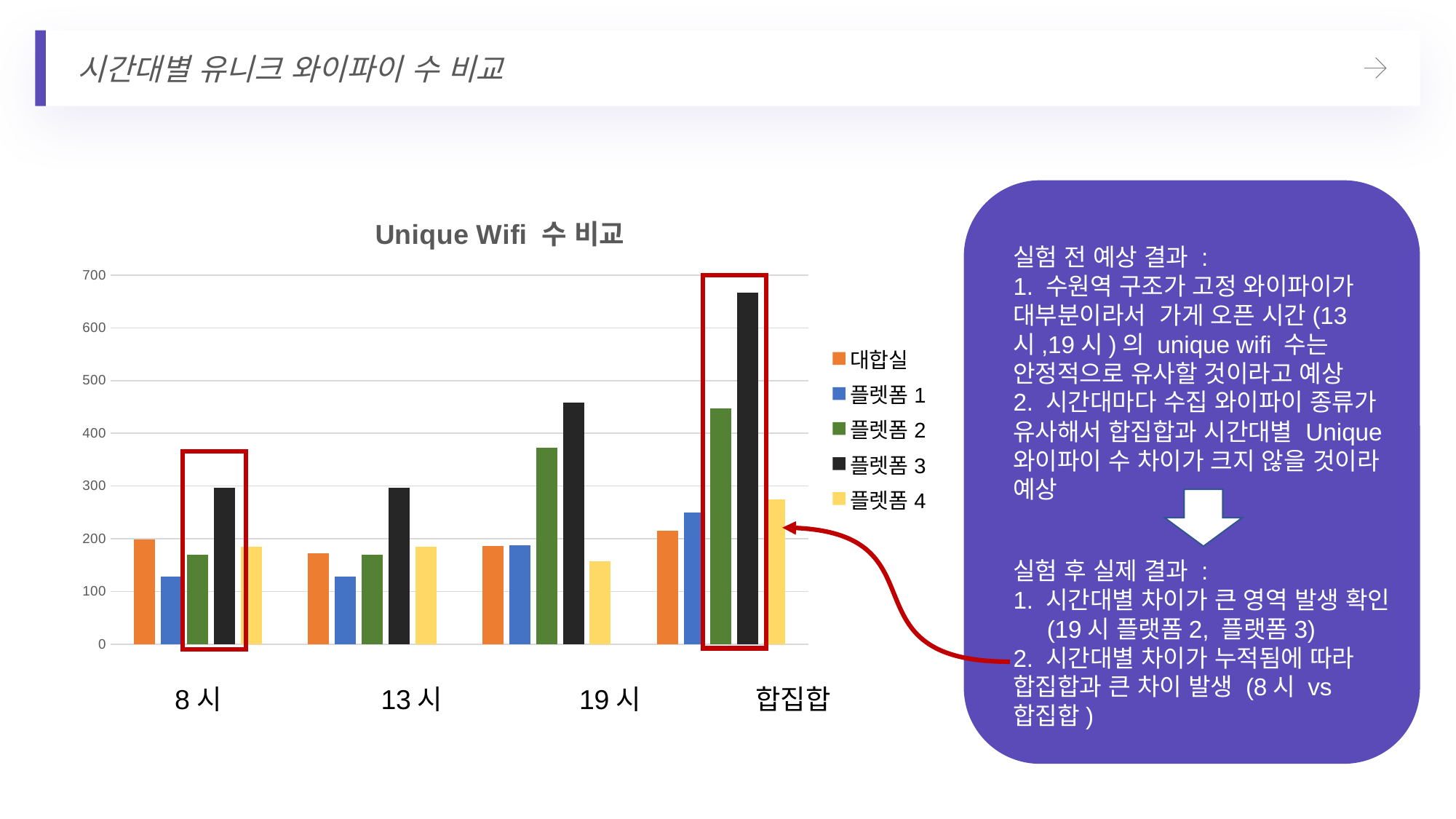

시간대별 유니크 와이파이 수 비교

### Chart: Unique Wifi 수 비교

| Category | 대합실 | 플렛폼1 | 플렛폼2 | 플렛폼3 | 플렛폼4 |
|---|---|---|---|---|---|
실험 전 예상 결과 :
1. 수원역 구조가 고정 와이파이가 대부분이라서  가게 오픈 시간(13시,19시)의 unique wifi 수는 안정적으로 유사할 것이라고 예상
2. 시간대마다 수집 와이파이 종류가 유사해서 합집합과 시간대별 Unique와이파이 수 차이가 크지 않을 것이라 예상

실험 후 실제 결과 :
1. 시간대별 차이가 큰 영역 발생 확인
     (19시 플랫폼2, 플랫폼3)
2. 시간대별 차이가 누적됨에 따라 합집합과 큰 차이 발생 (8시 vs 합집합)
       8시                    13시                 19시               합집합